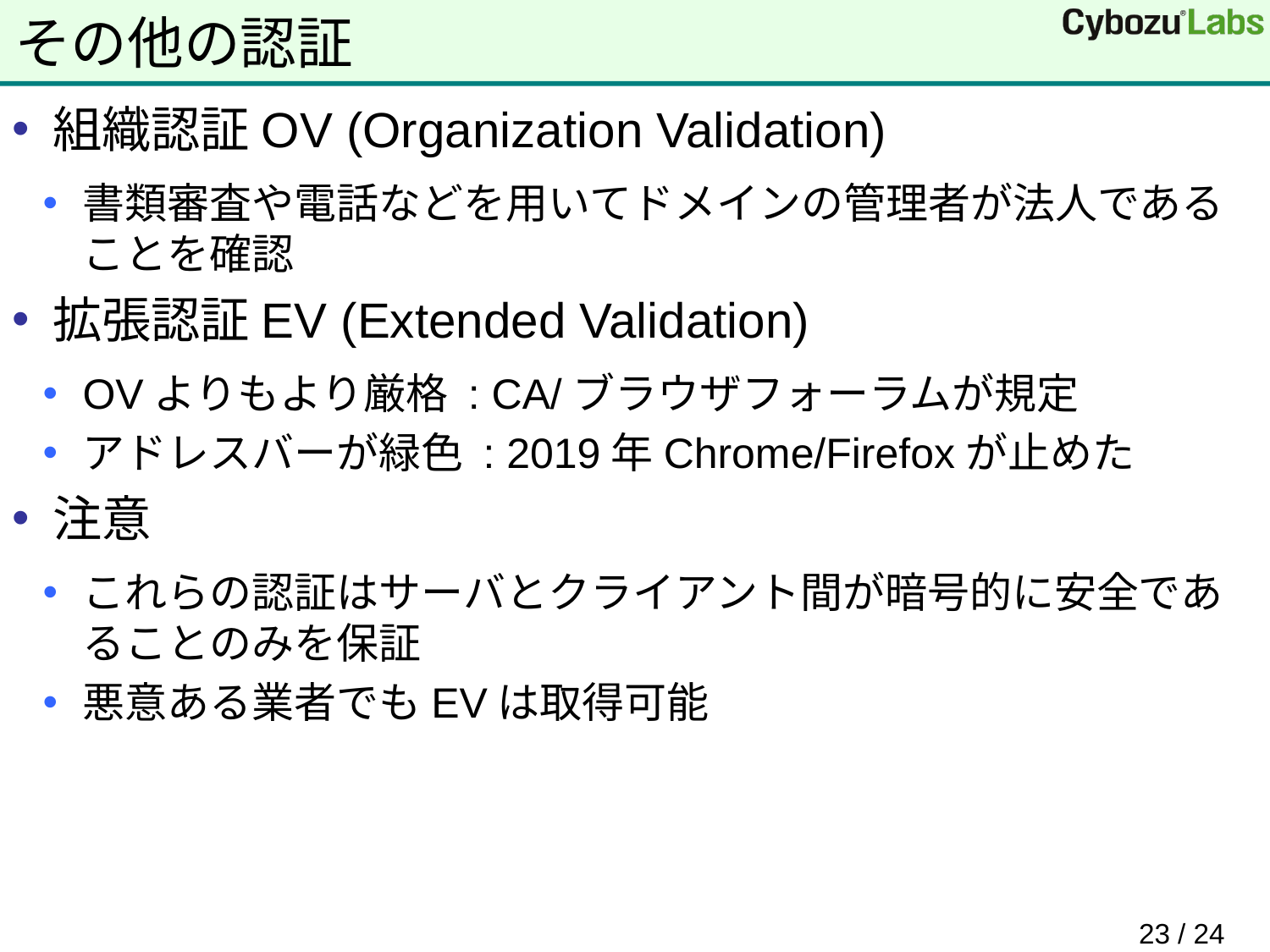

# その他の認証
組織認証OV (Organization Validation)
書類審査や電話などを用いてドメインの管理者が法人であることを確認
拡張認証EV (Extended Validation)
OVよりもより厳格 : CA/ブラウザフォーラムが規定
アドレスバーが緑色 : 2019年Chrome/Firefoxが止めた
注意
これらの認証はサーバとクライアント間が暗号的に安全であることのみを保証
悪意ある業者でもEVは取得可能
    23 / 24